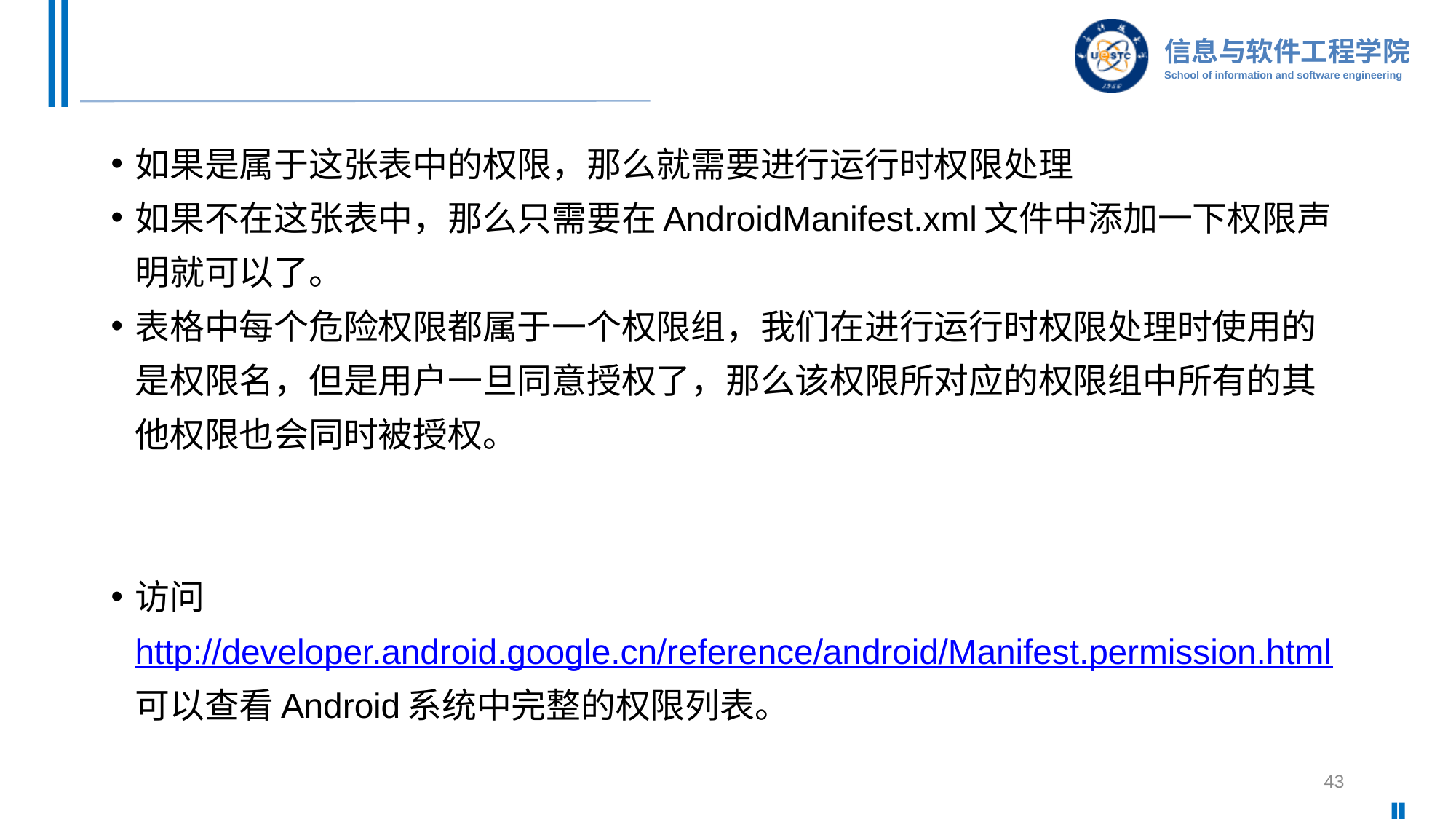

如果是属于这张表中的权限，那么就需要进行运行时权限处理
如果不在这张表中，那么只需要在AndroidManifest.xml文件中添加一下权限声明就可以了。
表格中每个危险权限都属于一个权限组，我们在进行运行时权限处理时使用的是权限名，但是用户一旦同意授权了，那么该权限所对应的权限组中所有的其他权限也会同时被授权。

访问http://developer.android.google.cn/reference/android/Manifest.permission.html 可以查看Android系统中完整的权限列表。
43